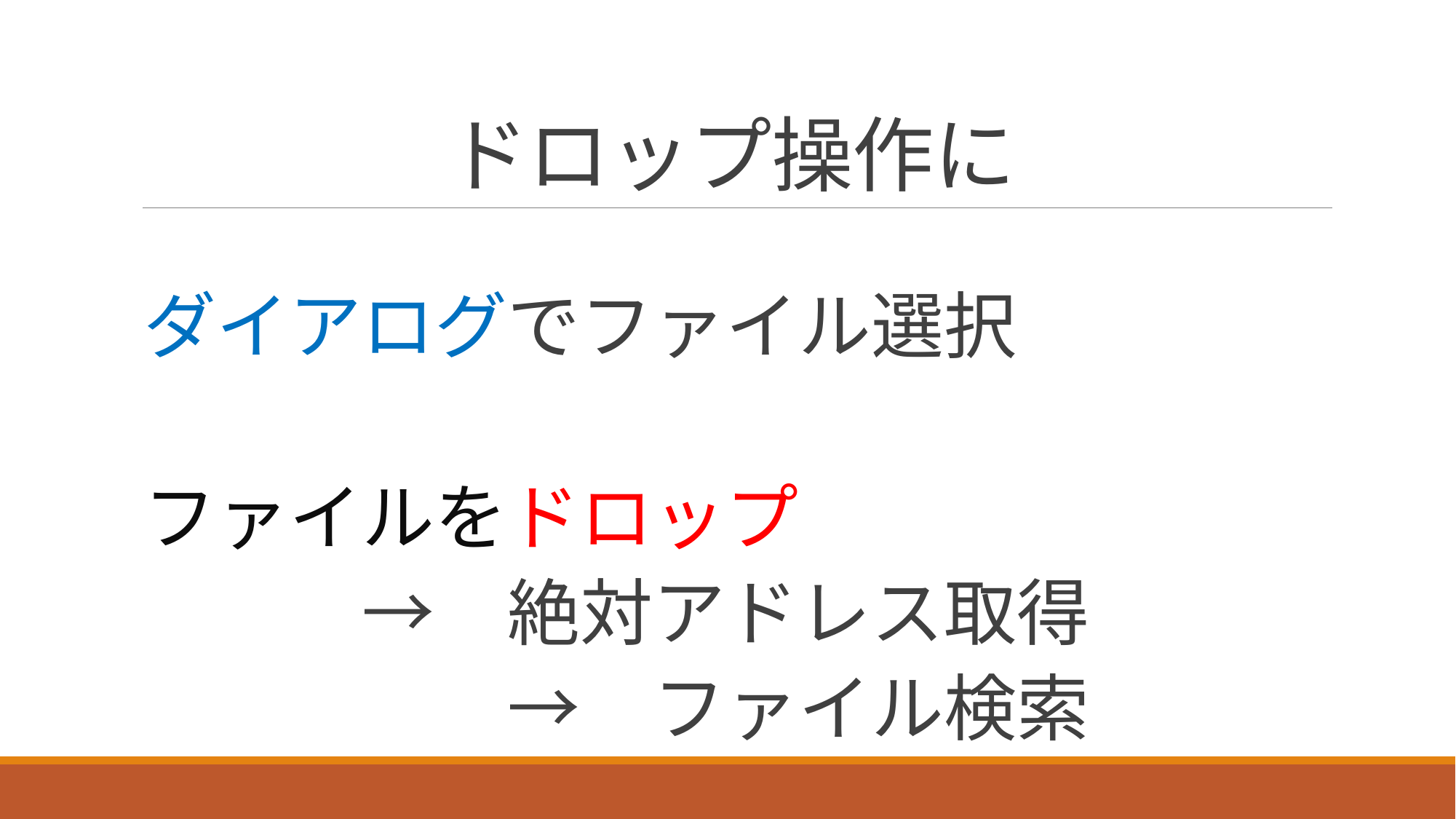

# ドロップ操作に
ダイアログでファイル選択

ファイルをドロップ
　　　→　絶対アドレス取得
　　　　　→　ファイル検索